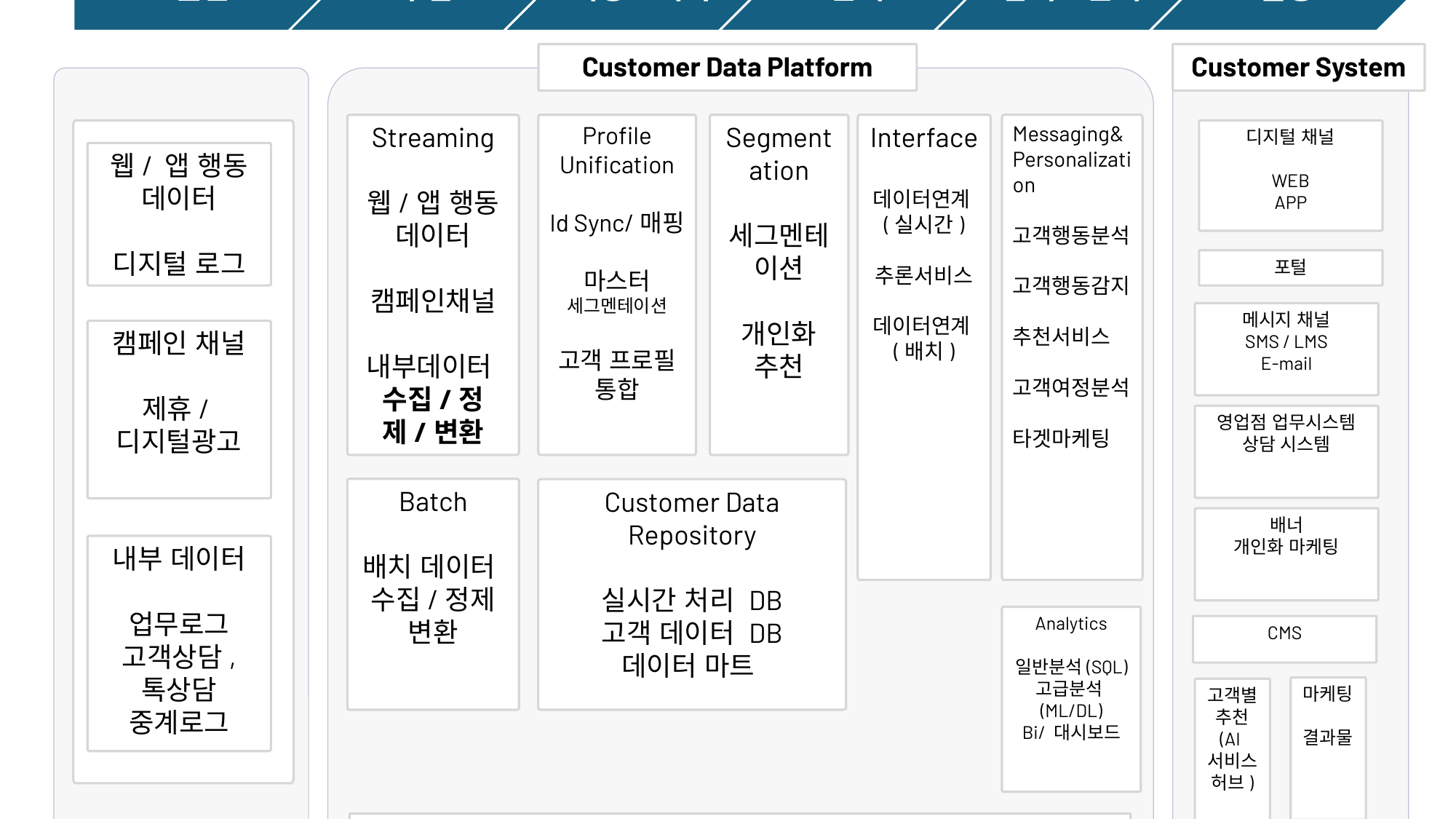

원천
수집
저장/처리
연계
감지/분석
활용
Customer Data Platform
Customer System

Streaming

웹/앱 행동 데이터
캠페인채널
내부데이터
수집/정제/변환
Profile
Unification

Id Sync/매핑

마스터
세그멘테이션

고객 프로필
통합
Segmentation

세그멘테이션

개인화 추천
Interface

데이터연계(실시간)

추론서비스

데이터연계(배치)
Messaging& Personalization

고객행동분석

고객행동감지

추천서비스

고객여정분석

타겟마케팅

디지털 채널

WEB
APP
웹/ 앱 행동 데이터
디지털 로그
포털
메시지 채널
SMS / LMS
E-mail
캠페인 채널

제휴/디지털광고
영업점 업무시스템
상담 시스템
Batch

배치 데이터
수집/정제 변환
Customer Data Repository

실시간 처리 DB
고객 데이터 DB
데이터 마트
배너
개인화 마케팅

내부 데이터

업무로그
고객상담, 톡상담
중계로그
Analytics

일반분석(SQL)
고급분석(ML/DL)
Bi/ 대시보드
CMS
마케팅
 결과물
고객별
추천
(AI서비스 허브)
Workflow Management    workflow & schedulling

Gervernance
보안 정책
비활성화
암호화
권한관리
데이터보관/파기 정책
메타
데이터
데이터
품질관리
Data
Gervernance
Secrity
Gervernance
접근제어

고객동의
관리
데이터
카탈로그
데이터
리니지
변경관리
정책